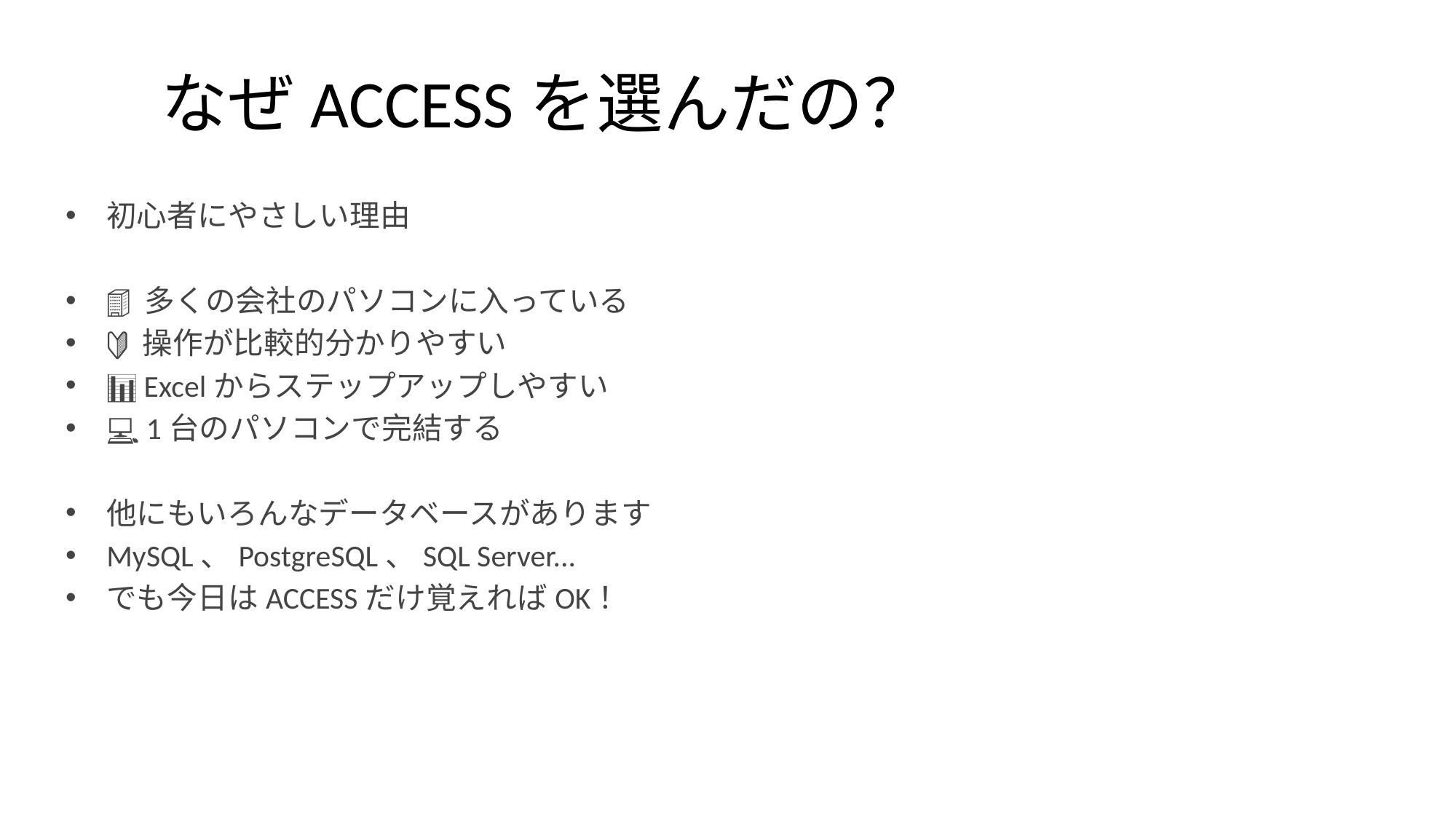

# なぜACCESSを選んだの？
初心者にやさしい理由

🏢 多くの会社のパソコンに入っている
🔰 操作が比較的分かりやすい
📊 Excelからステップアップしやすい
💻 1台のパソコンで完結する

他にもいろんなデータベースがあります
MySQL、PostgreSQL、SQL Server...
でも今日はACCESSだけ覚えればOK！